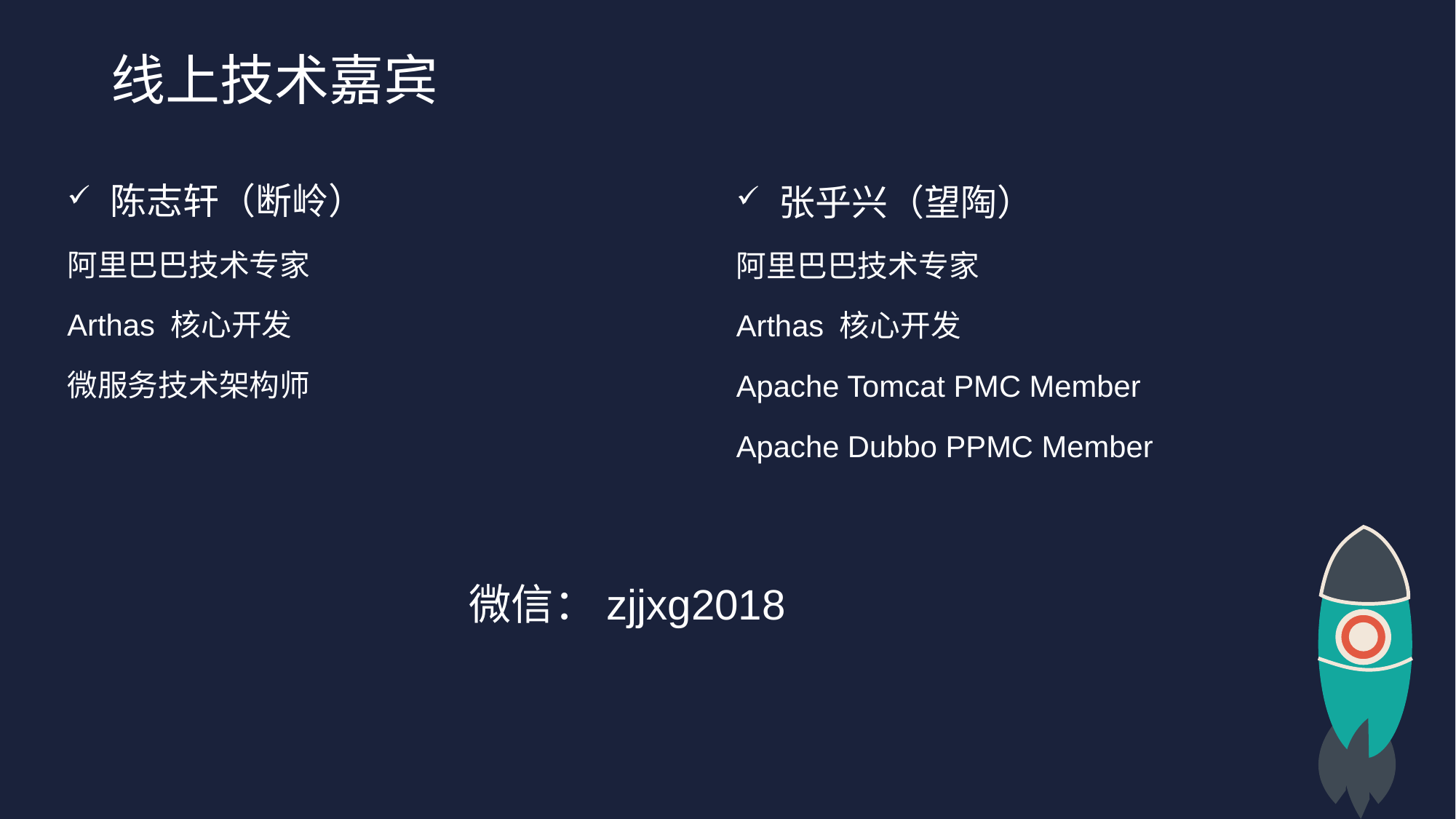

# 线上技术嘉宾
陈志轩（断岭）
阿里巴巴技术专家
Arthas 核心开发
微服务技术架构师
张乎兴（望陶）
阿里巴巴技术专家
Arthas 核心开发
Apache Tomcat PMC Member
Apache Dubbo PPMC Member
微信：zjjxg2018